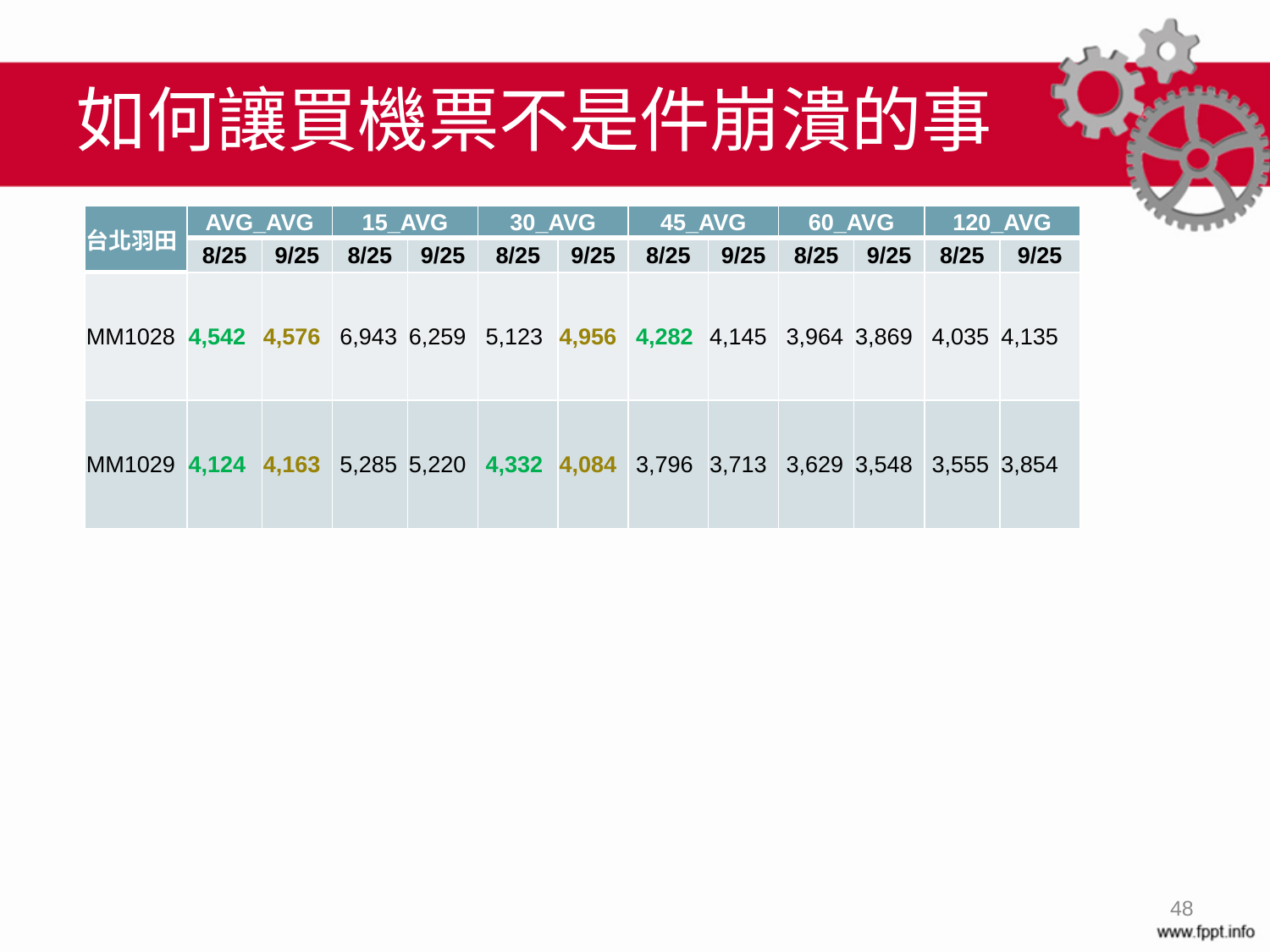

# 如何讓買機票不是件崩潰的事
| 台北羽田 | AVG\_AVG |  | 15\_AVG |  | 30\_AVG |  | 45\_AVG |  | 60\_AVG |  | 120\_AVG |  |
| --- | --- | --- | --- | --- | --- | --- | --- | --- | --- | --- | --- | --- |
|  | 8/25 | 9/25 | 8/25 | 9/25 | 8/25 | 9/25 | 8/25 | 9/25 | 8/25 | 9/25 | 8/25 | 9/25 |
| MM1028 | 4,542 | 4,576 | 6,943 | 6,259 | 5,123 | 4,956 | 4,282 | 4,145 | 3,964 | 3,869 | 4,035 | 4,135 |
| MM1029 | 4,124 | 4,163 | 5,285 | 5,220 | 4,332 | 4,084 | 3,796 | 3,713 | 3,629 | 3,548 | 3,555 | 3,854 |
48